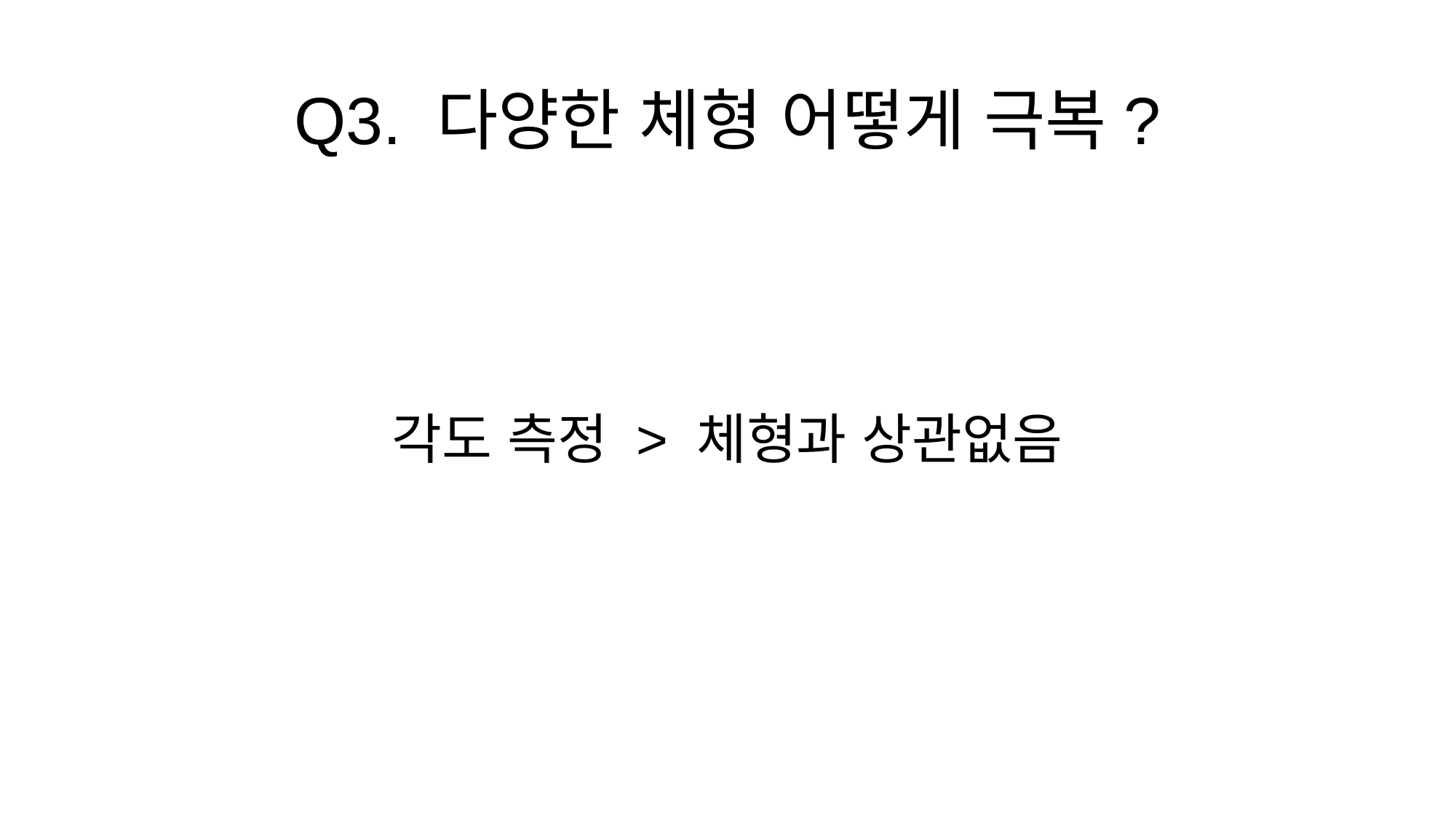

# Q3. 다양한 체형 어떻게 극복?

각도 측정 > 체형과 상관없음